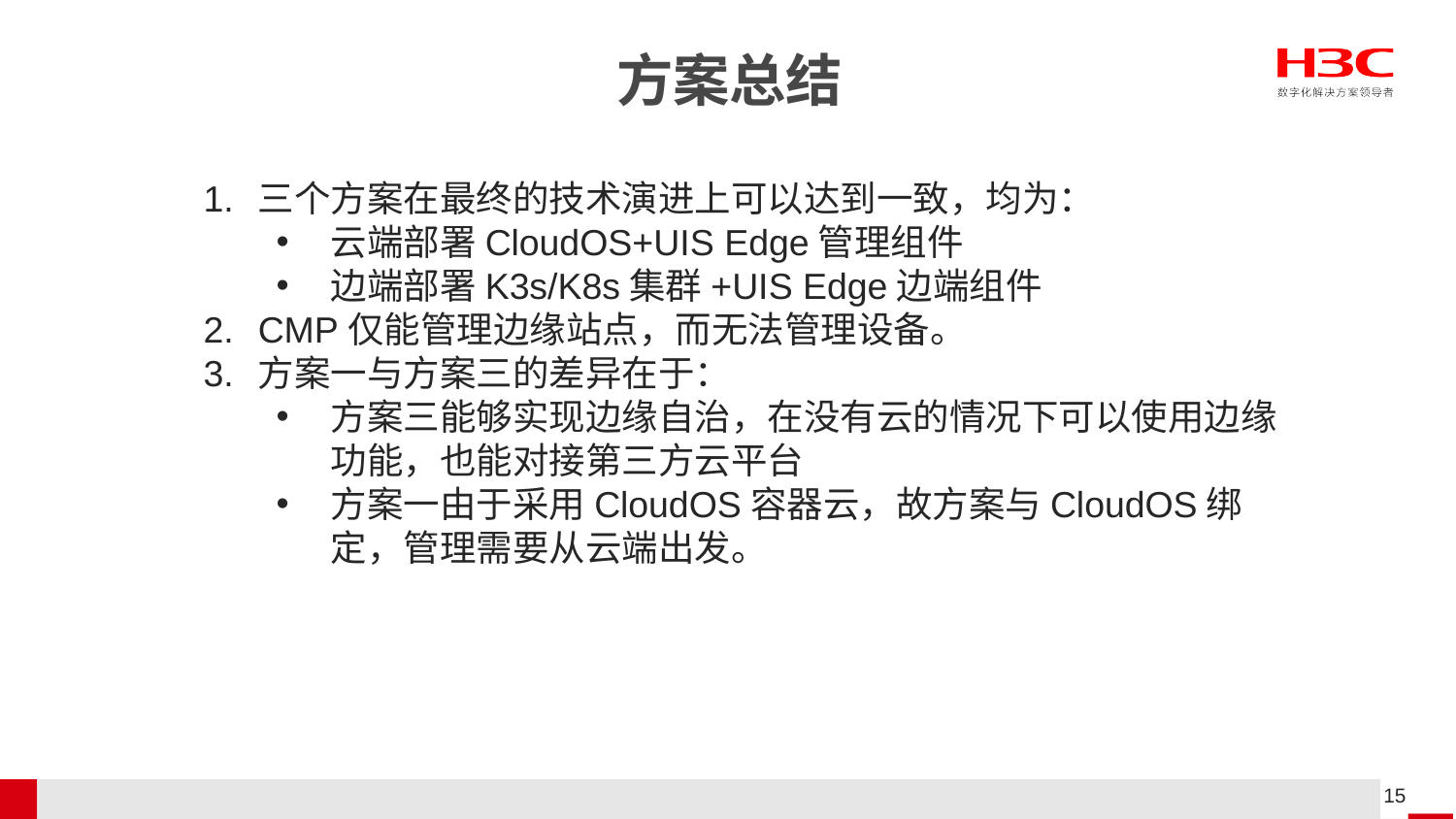

# 方案总结
三个方案在最终的技术演进上可以达到一致，均为：
云端部署CloudOS+UIS Edge管理组件
边端部署K3s/K8s集群+UIS Edge边端组件
CMP仅能管理边缘站点，而无法管理设备。
方案一与方案三的差异在于：
方案三能够实现边缘自治，在没有云的情况下可以使用边缘功能，也能对接第三方云平台
方案一由于采用CloudOS容器云，故方案与CloudOS绑定，管理需要从云端出发。